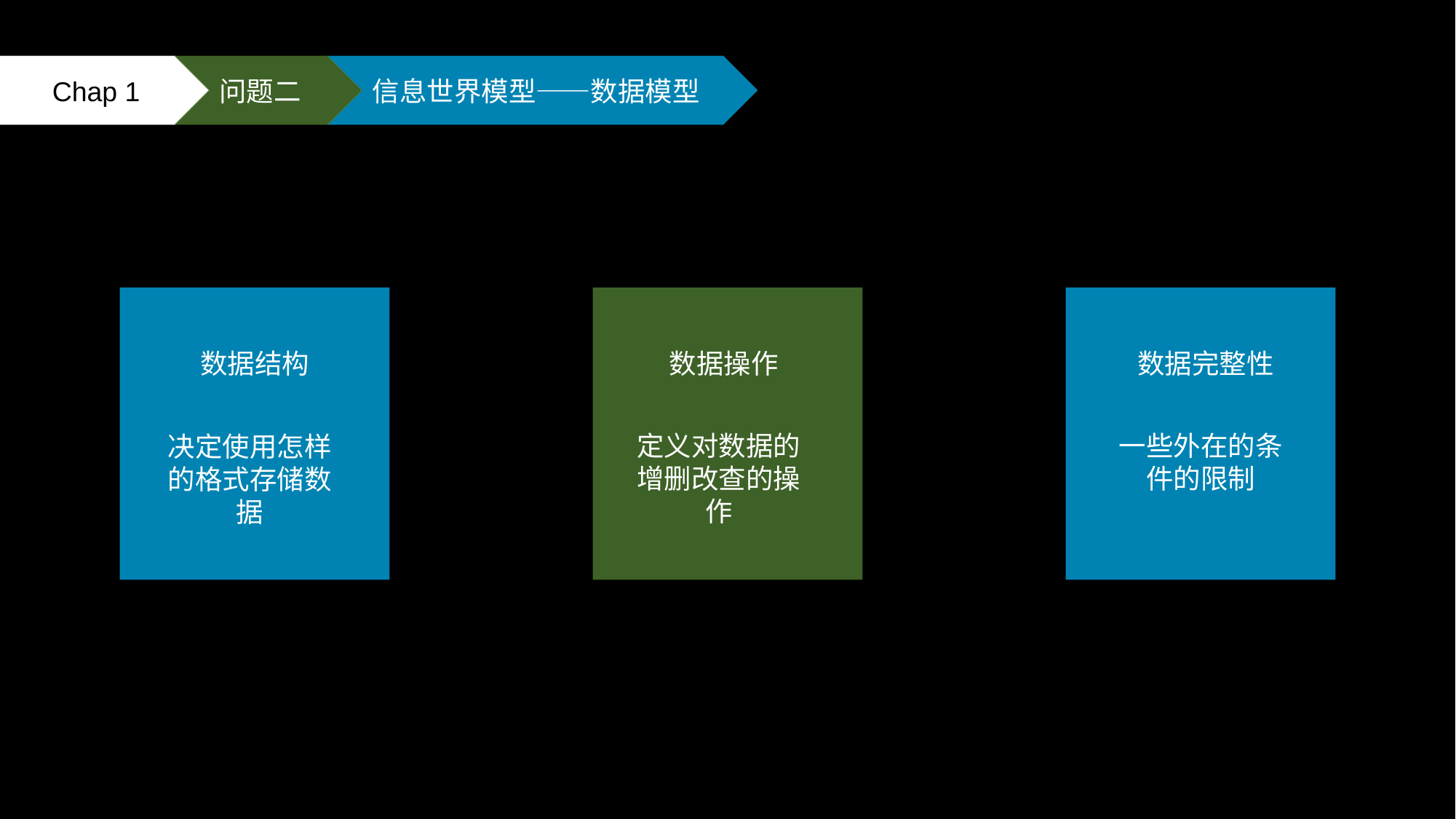

Chap 1
问题二
信息世界模型——数据模型

数据操作
数据完整性
数据结构
定义对数据的增删改查的操作
一些外在的条件的限制
决定使用怎样的格式存储数据